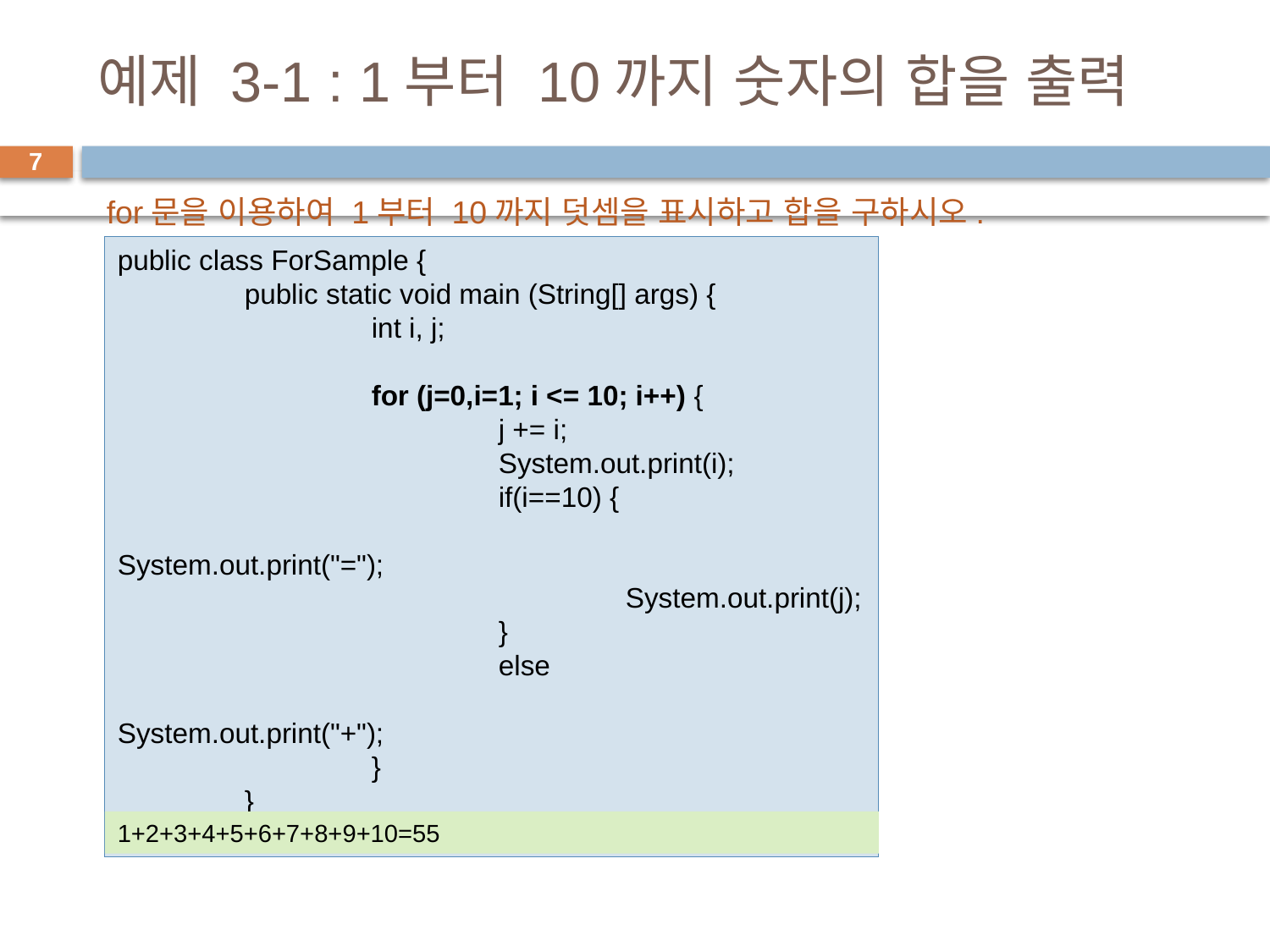

# 예제 3-1 : 1부터 10까지 숫자의 합을 출력
7
for문을 이용하여 1부터 10까지 덧셈을 표시하고 합을 구하시오.
public class ForSample {
	public static void main (String[] args) {
		int i, j;

		for (j=0,i=1; i <= 10; i++) {
			j += i;
			System.out.print(i);
			if(i==10) {
				System.out.print("=");
				System.out.print(j);
			}
			else
				System.out.print("+");
		}
	}
}
1+2+3+4+5+6+7+8+9+10=55